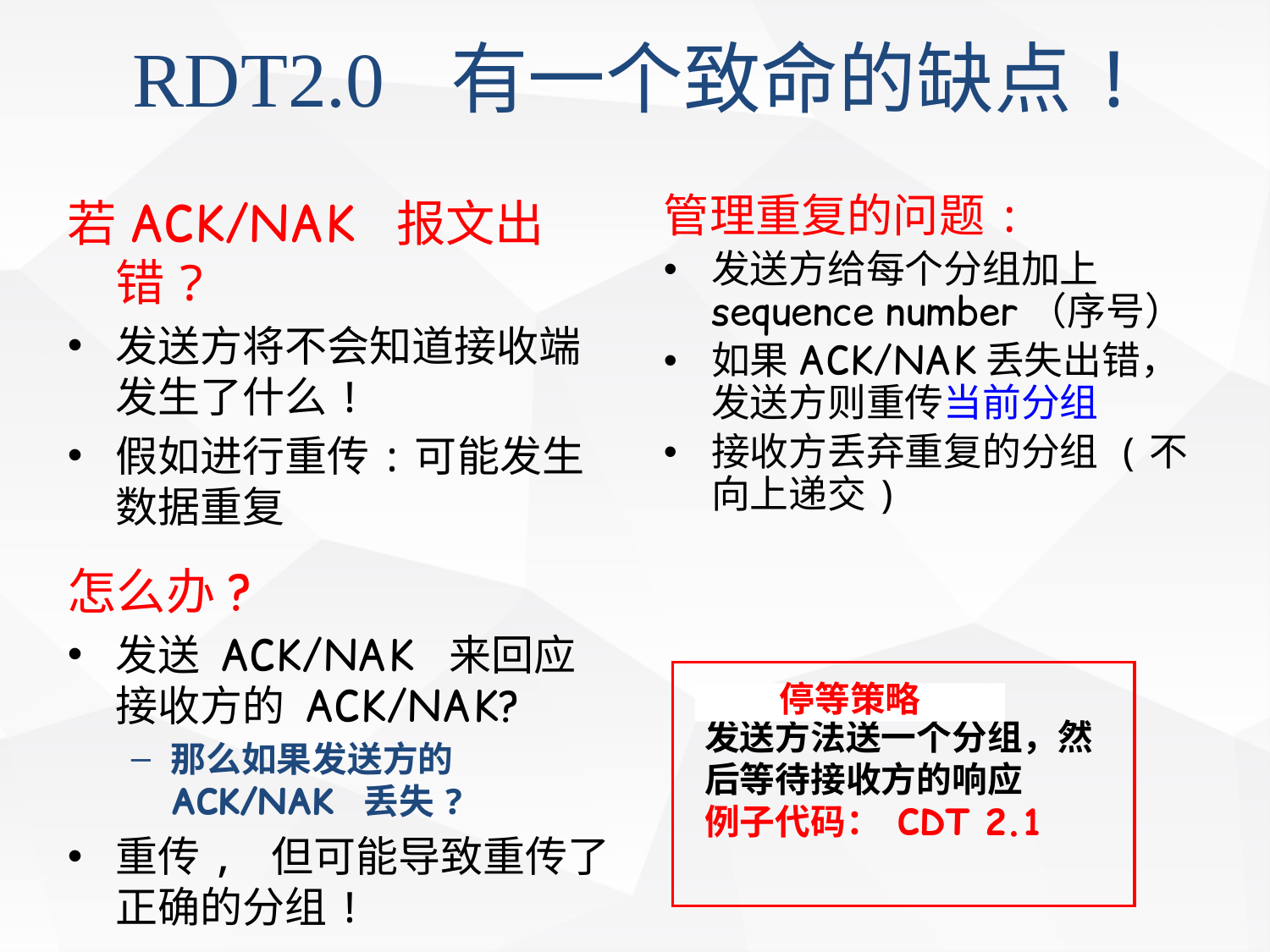

RDT2.0 有一个致命的缺点!
若ACK/NAK 报文出错?
发送方将不会知道接收端发生了什么!
假如进行重传:可能发生数据重复
怎么办?
发送 ACK/NAK 来回应接收方的 ACK/NAK?
那么如果发送方的 ACK/NAK 丢失?
重传, 但可能导致重传了正确的分组!
管理重复的问题:
发送方给每个分组加上sequence number（序号）
如果ACK/NAK丢失出错，发送方则重传当前分组
接收方丢弃重复的分组 (不向上递交)

停等策略

发送方法送一个分组，然后等待接收方的响应
例子代码： CDT 2.1